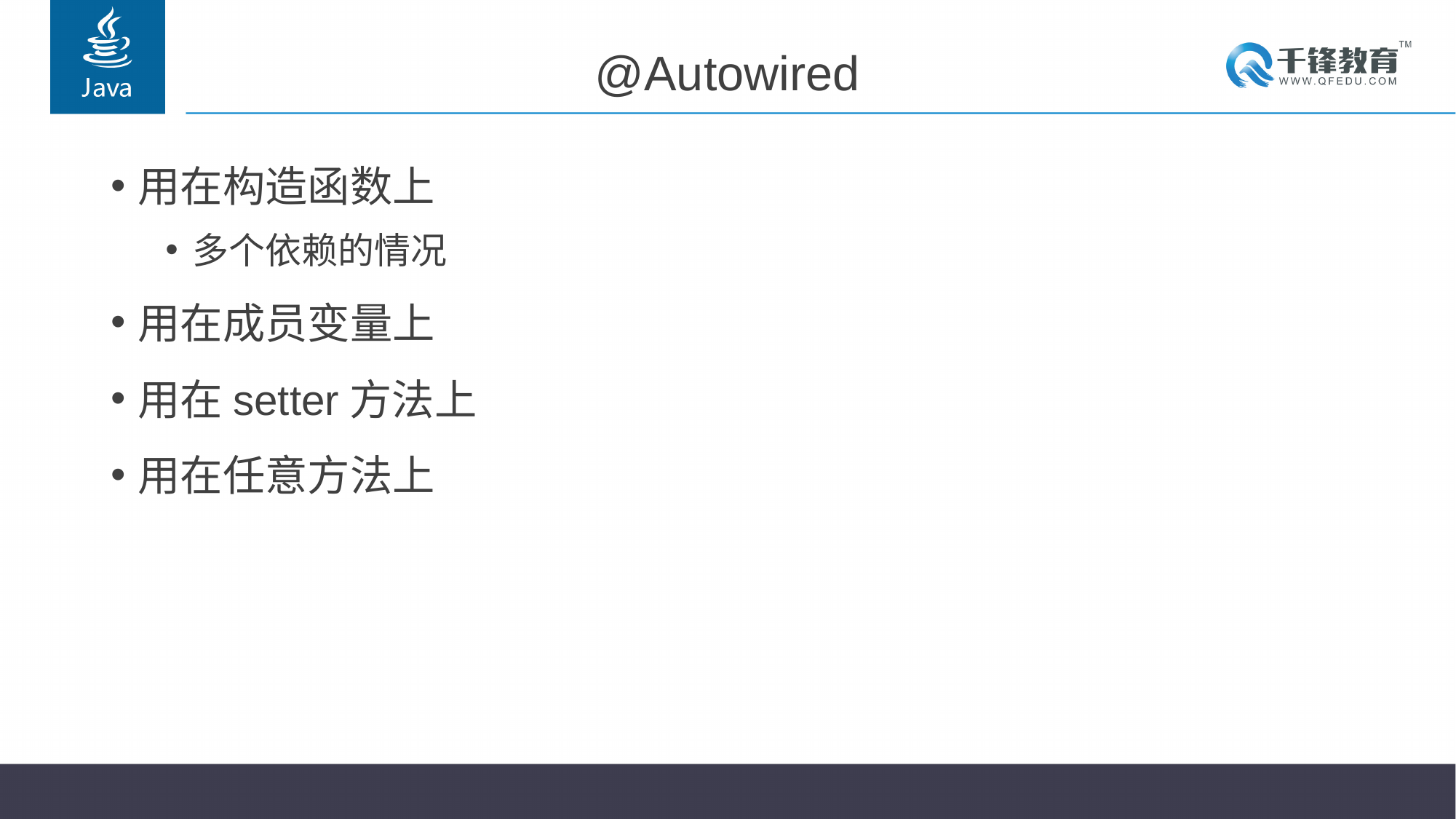

# @Autowired
用在构造函数上
多个依赖的情况
用在成员变量上
用在setter方法上
用在任意方法上